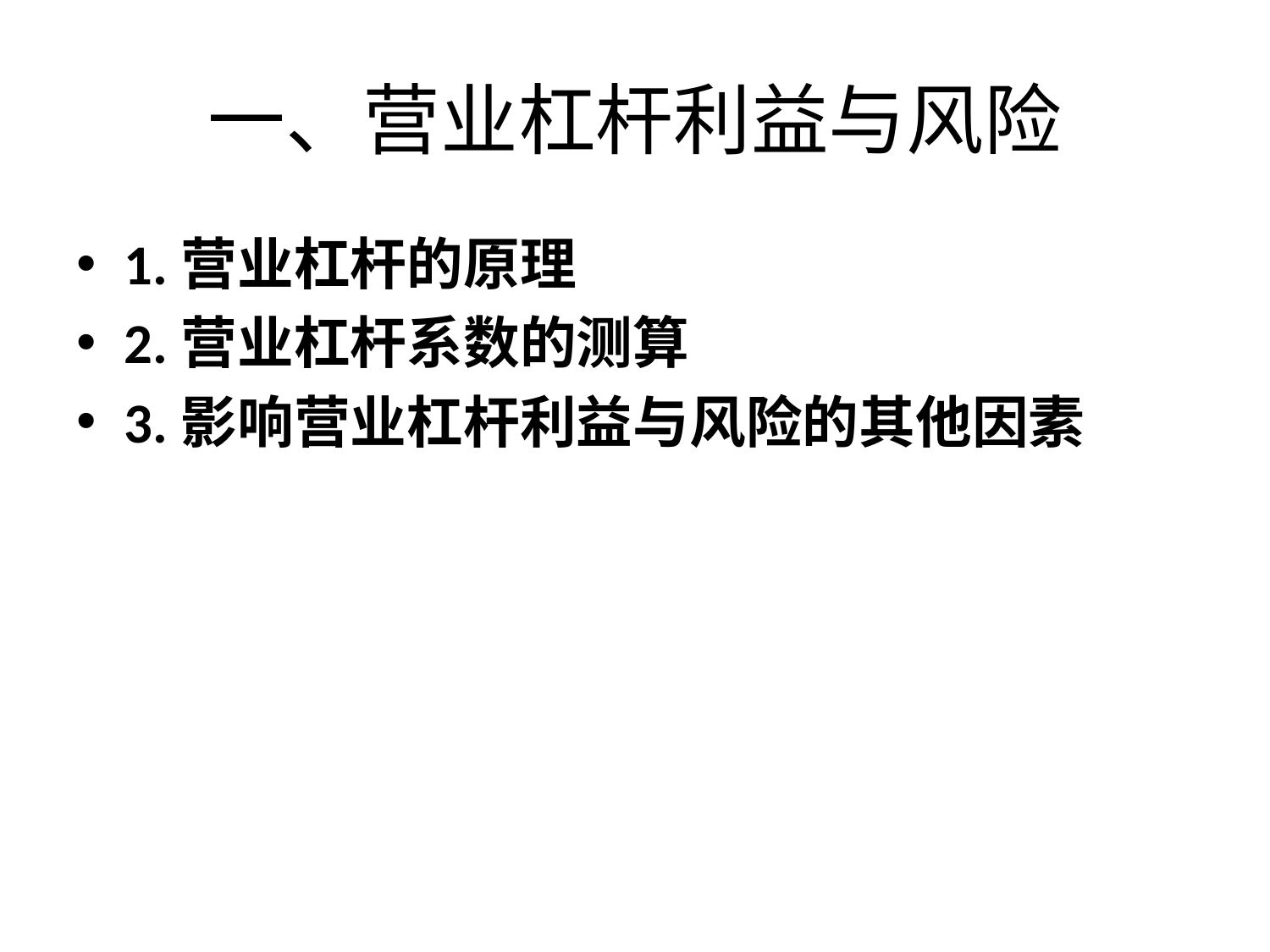

一、营业杠杆利益与风险
1.营业杠杆的原理
2.营业杠杆系数的测算
3.影响营业杠杆利益与风险的其他因素